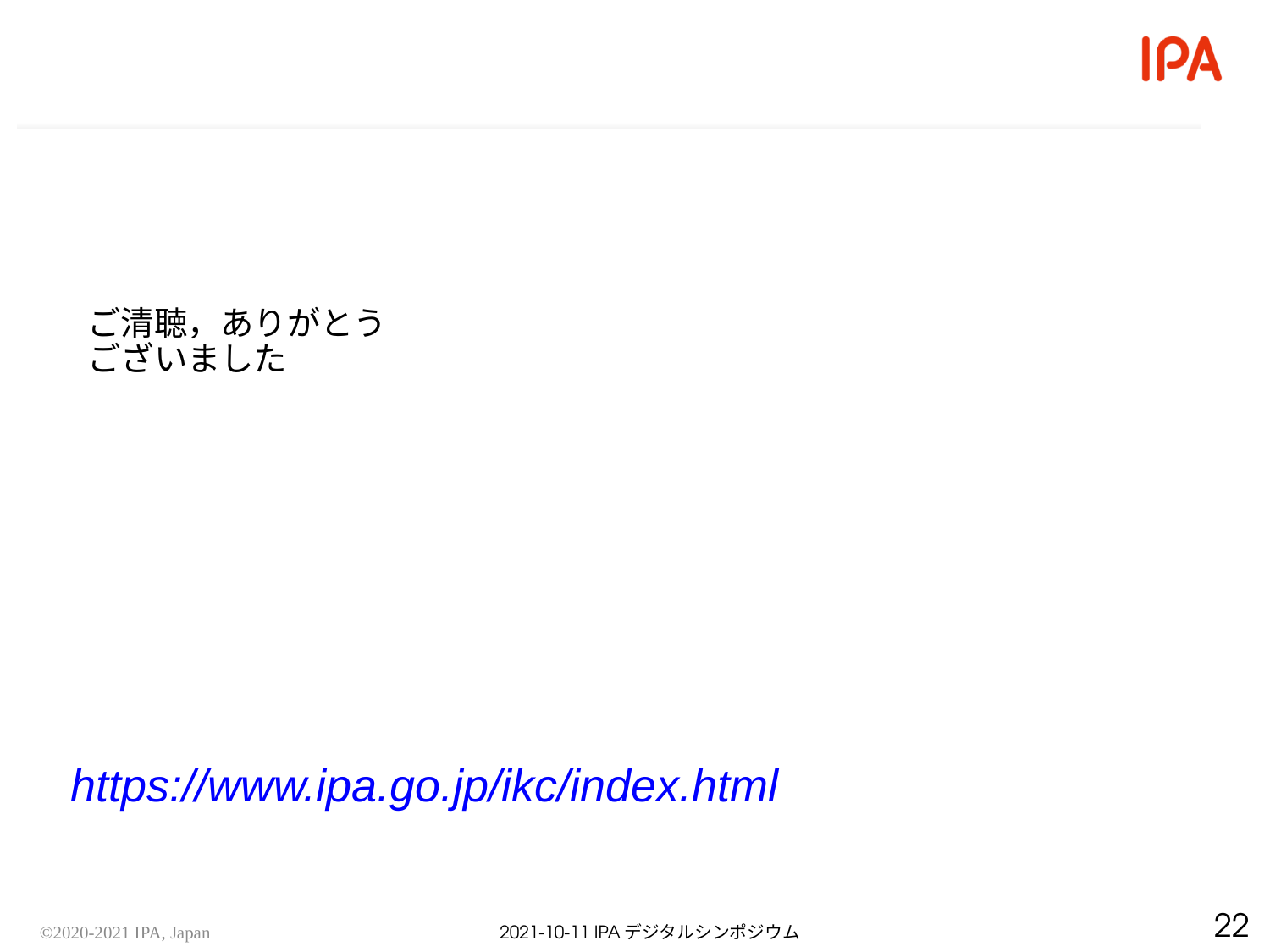

# ご清聴，ありがとう ございました
https://www.ipa.go.jp/ikc/index.html
22
©2020-2021 IPA, Japan